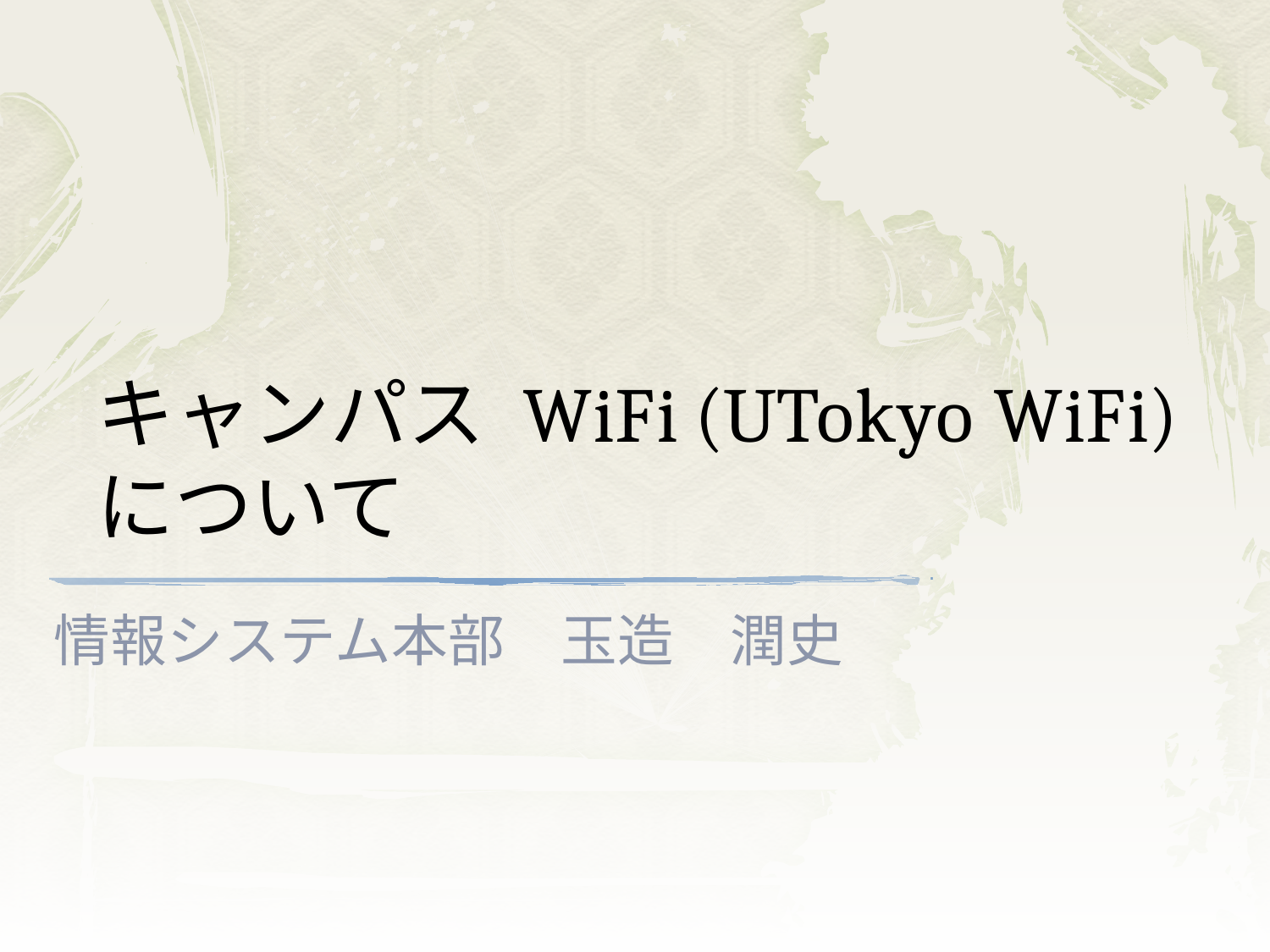

# キャンパス WiFi (UTokyo WiFi) について
情報システム本部　玉造　潤史